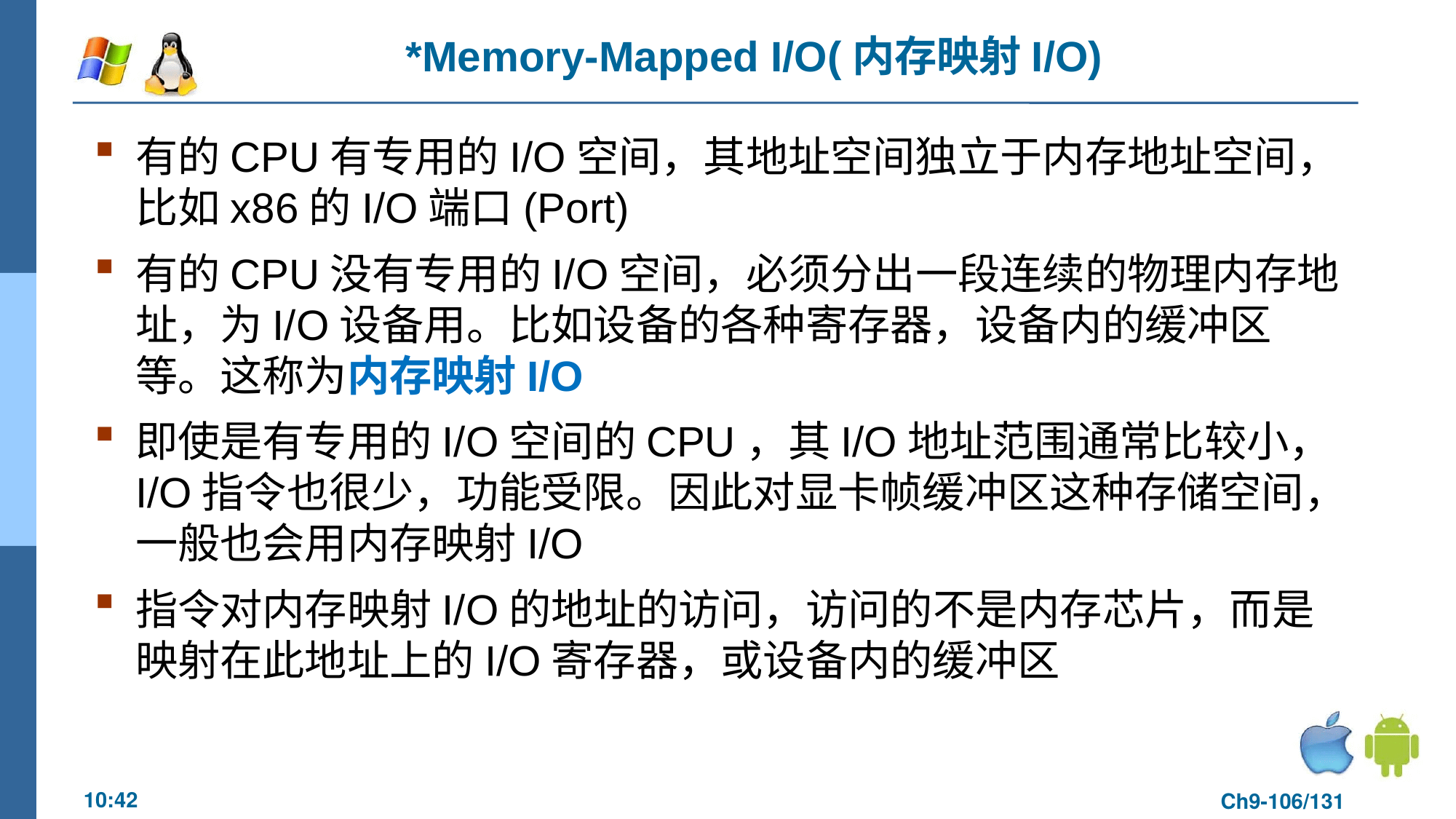

# *Memory-Mapped I/O(内存映射I/O)
有的CPU有专用的I/O空间，其地址空间独立于内存地址空间，比如x86的I/O端口(Port)
有的CPU没有专用的I/O空间，必须分出一段连续的物理内存地址，为I/O设备用。比如设备的各种寄存器，设备内的缓冲区等。这称为内存映射I/O
即使是有专用的I/O空间的CPU，其I/O地址范围通常比较小，I/O指令也很少，功能受限。因此对显卡帧缓冲区这种存储空间，一般也会用内存映射I/O
指令对内存映射I/O的地址的访问，访问的不是内存芯片，而是映射在此地址上的I/O寄存器，或设备内的缓冲区